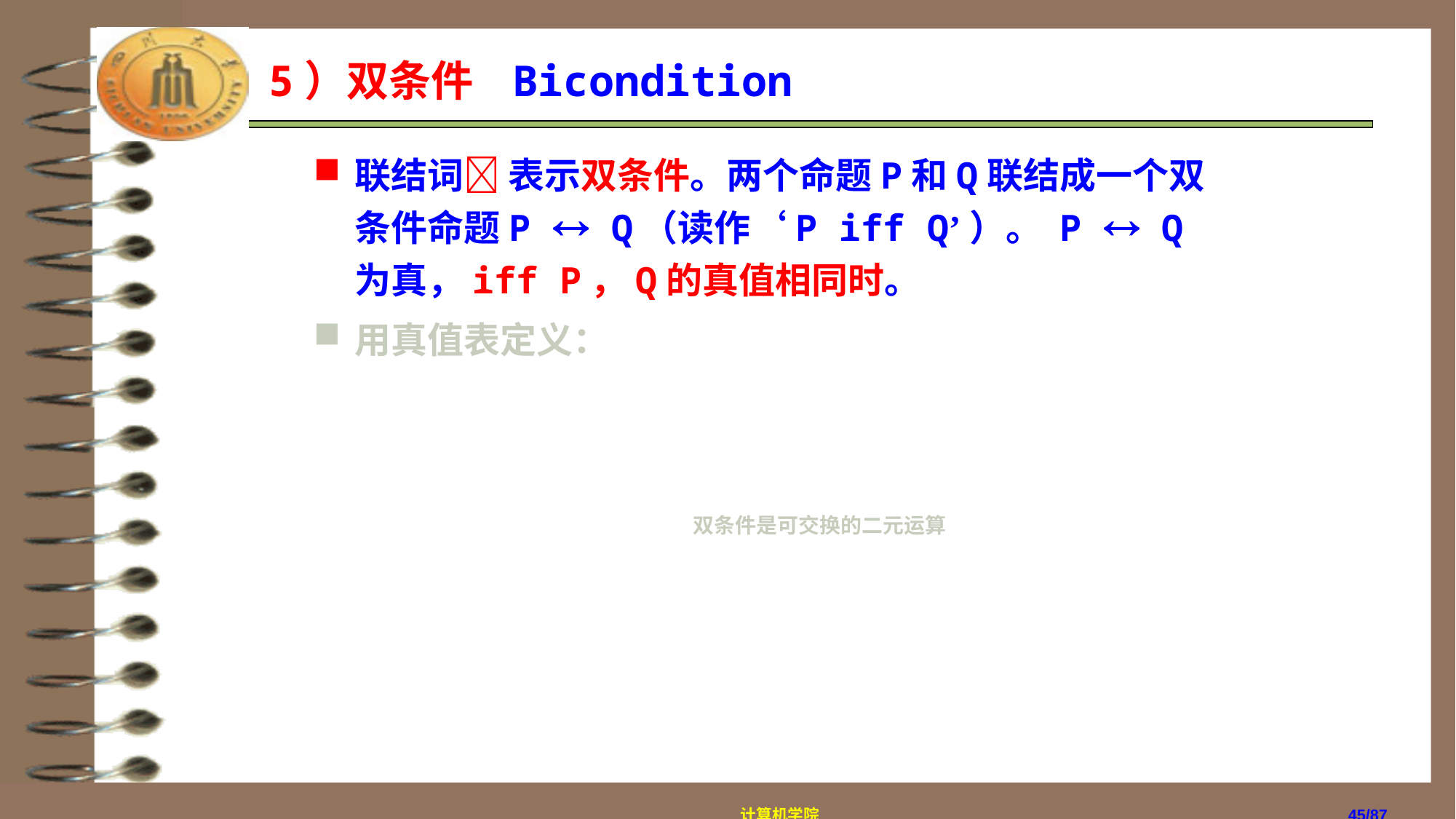

# 5）双条件   Bicondition
联结词↔ 表示双条件。两个命题P和Q联结成一个双条件命题P ↔ Q（读作‘P iff Q’）。 P ↔ Q为真，iff P，Q的真值相同时。
用真值表定义：
双条件是可交换的二元运算

计算机学院
45/87